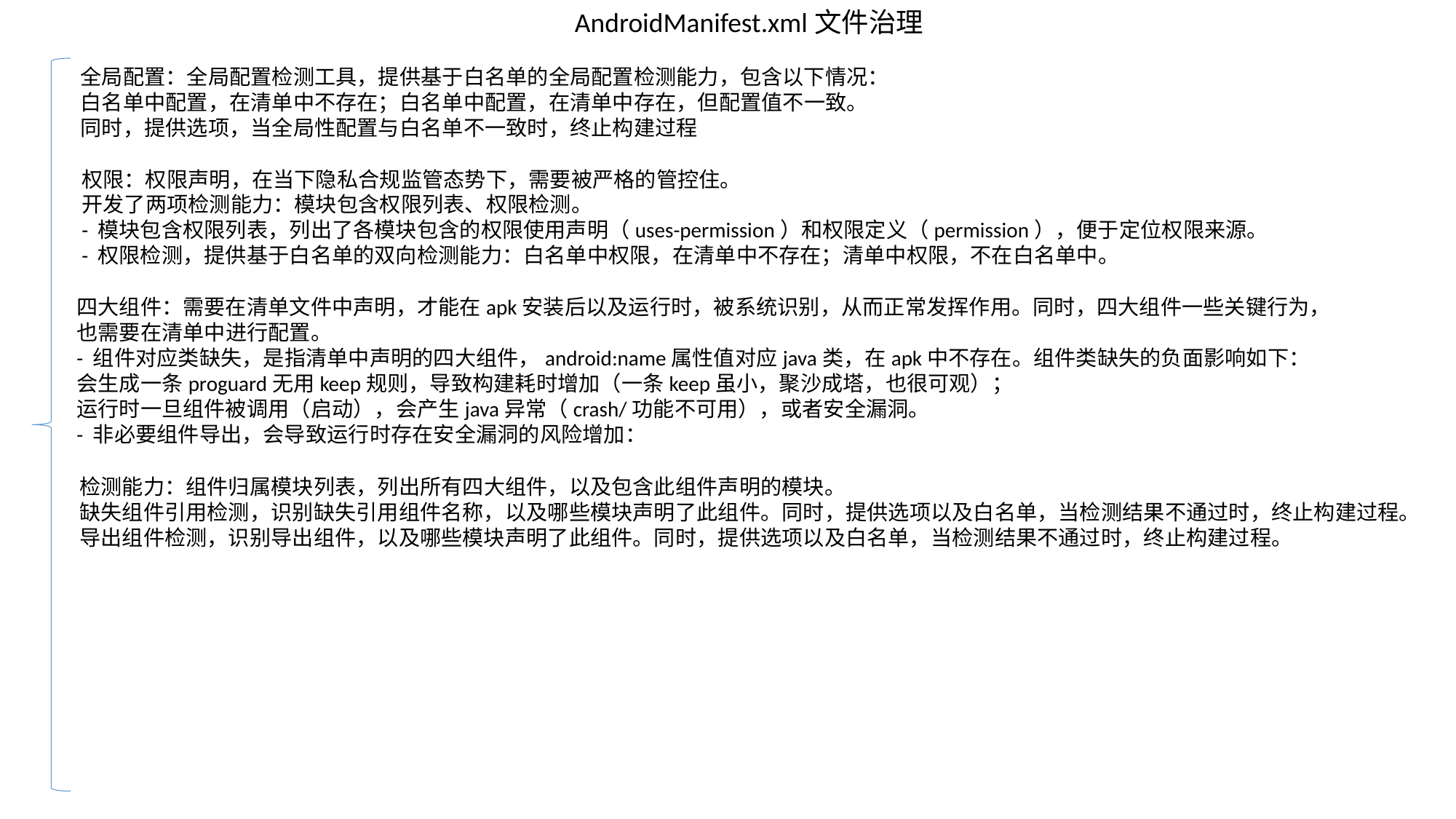

AndroidManifest.xml文件治理

全局配置：全局配置检测工具，提供基于白名单的全局配置检测能力，包含以下情况：
白名单中配置，在清单中不存在；白名单中配置，在清单中存在，但配置值不一致。
同时，提供选项，当全局性配置与白名单不一致时，终止构建过程
权限：权限声明，在当下隐私合规监管态势下，需要被严格的管控住。
开发了两项检测能力：模块包含权限列表、权限检测。
- 模块包含权限列表，列出了各模块包含的权限使用声明（uses-permission）和权限定义（permission），便于定位权限来源。
- 权限检测，提供基于白名单的双向检测能力：白名单中权限，在清单中不存在；清单中权限，不在白名单中。
四大组件：需要在清单文件中声明，才能在apk安装后以及运行时，被系统识别，从而正常发挥作用。同时，四大组件一些关键行为，
也需要在清单中进行配置。
- 组件对应类缺失，是指清单中声明的四大组件，android:name属性值对应java类，在apk中不存在。组件类缺失的负面影响如下：
会生成一条proguard无用keep规则，导致构建耗时增加（一条keep虽小，聚沙成塔，也很可观）；
运行时一旦组件被调用（启动），会产生java异常（crash/功能不可用），或者安全漏洞。
- 非必要组件导出，会导致运行时存在安全漏洞的风险增加：
检测能力：组件归属模块列表，列出所有四大组件，以及包含此组件声明的模块。
缺失组件引用检测，识别缺失引用组件名称，以及哪些模块声明了此组件。同时，提供选项以及白名单，当检测结果不通过时，终止构建过程。
导出组件检测，识别导出组件，以及哪些模块声明了此组件。同时，提供选项以及白名单，当检测结果不通过时，终止构建过程。